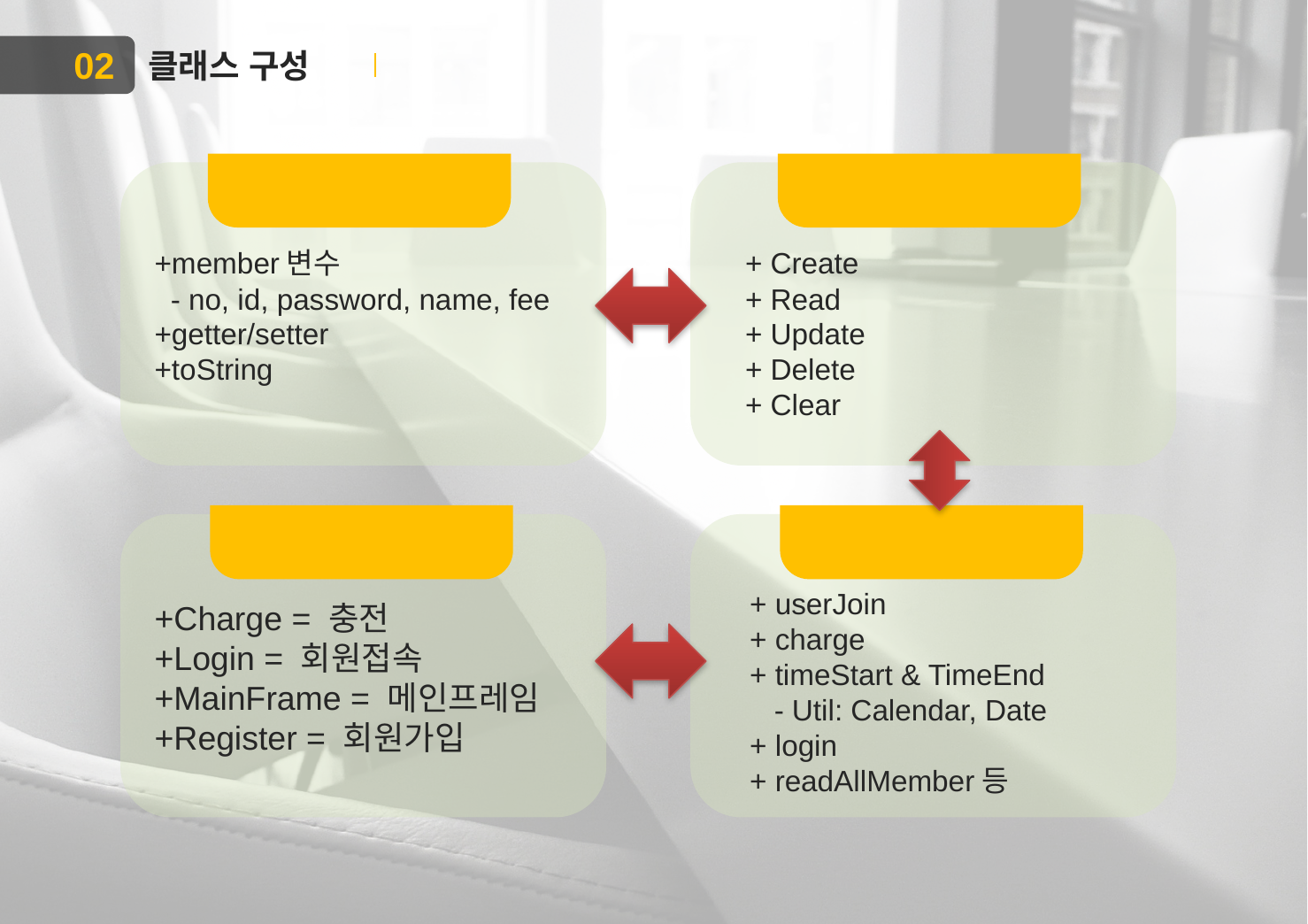

02
클래스 구성

MemberDTO
MemberDAO

+member변수
  - no, id, password, name, fee
+getter/setter
+toString

+ Create
+ Read
+ Update
+ Delete
+ Clear

UI
 Host Manager

+ userJoin
+ charge
+ timeStart & TimeEnd
   - Util: Calendar, Date
+ login
+ readAllMember등
+Charge = 충전
+Login = 회원접속
+MainFrame = 메인프레임
+Register = 회원가입

03